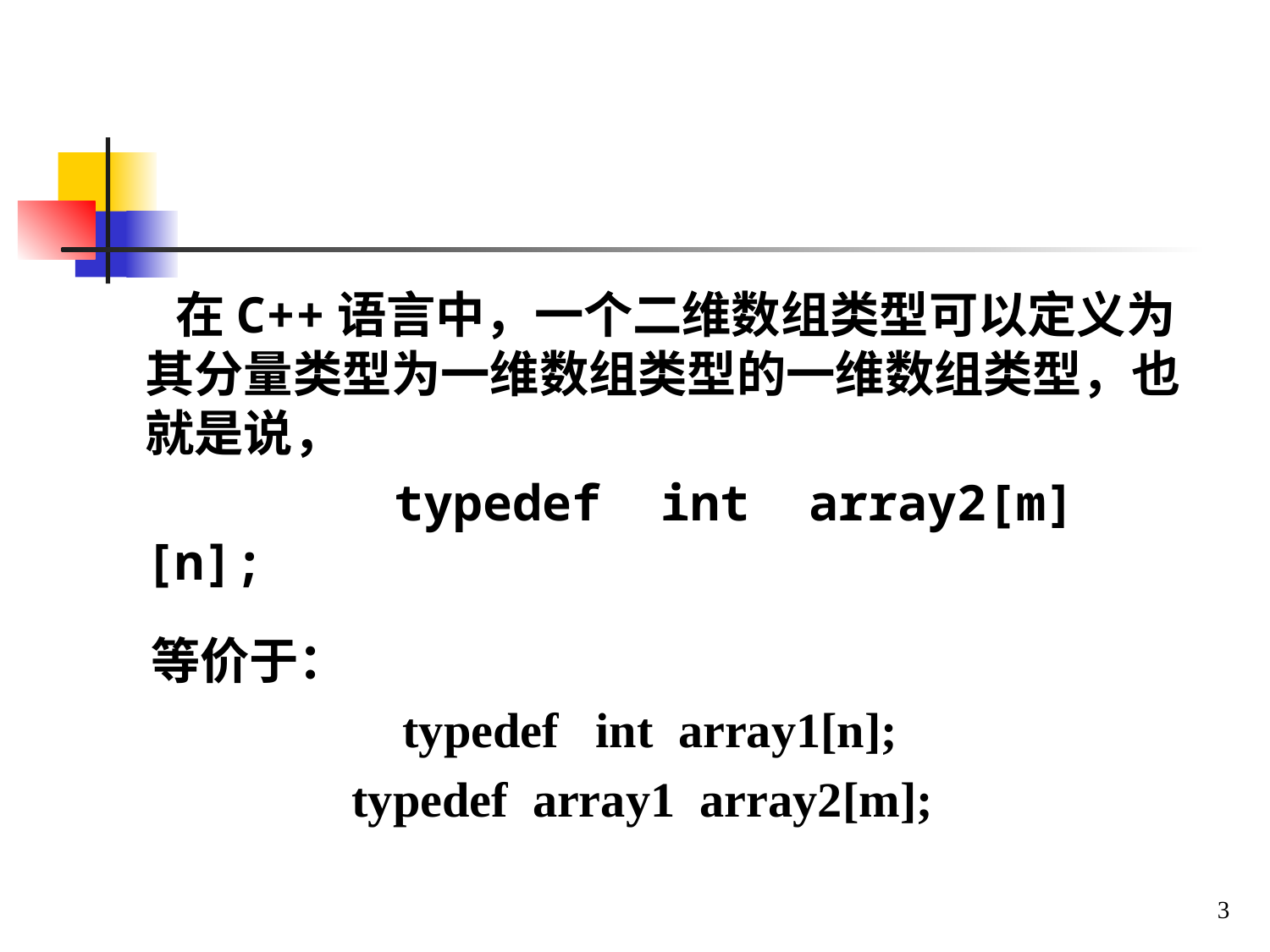

# 在C++语言中，一个二维数组类型可以定义为其分量类型为一维数组类型的一维数组类型，也就是说，
          typedef  int  array2[m][n];

   等价于：
          typedef   int  array1[n];
                    typedef  array1  array2[m];

3